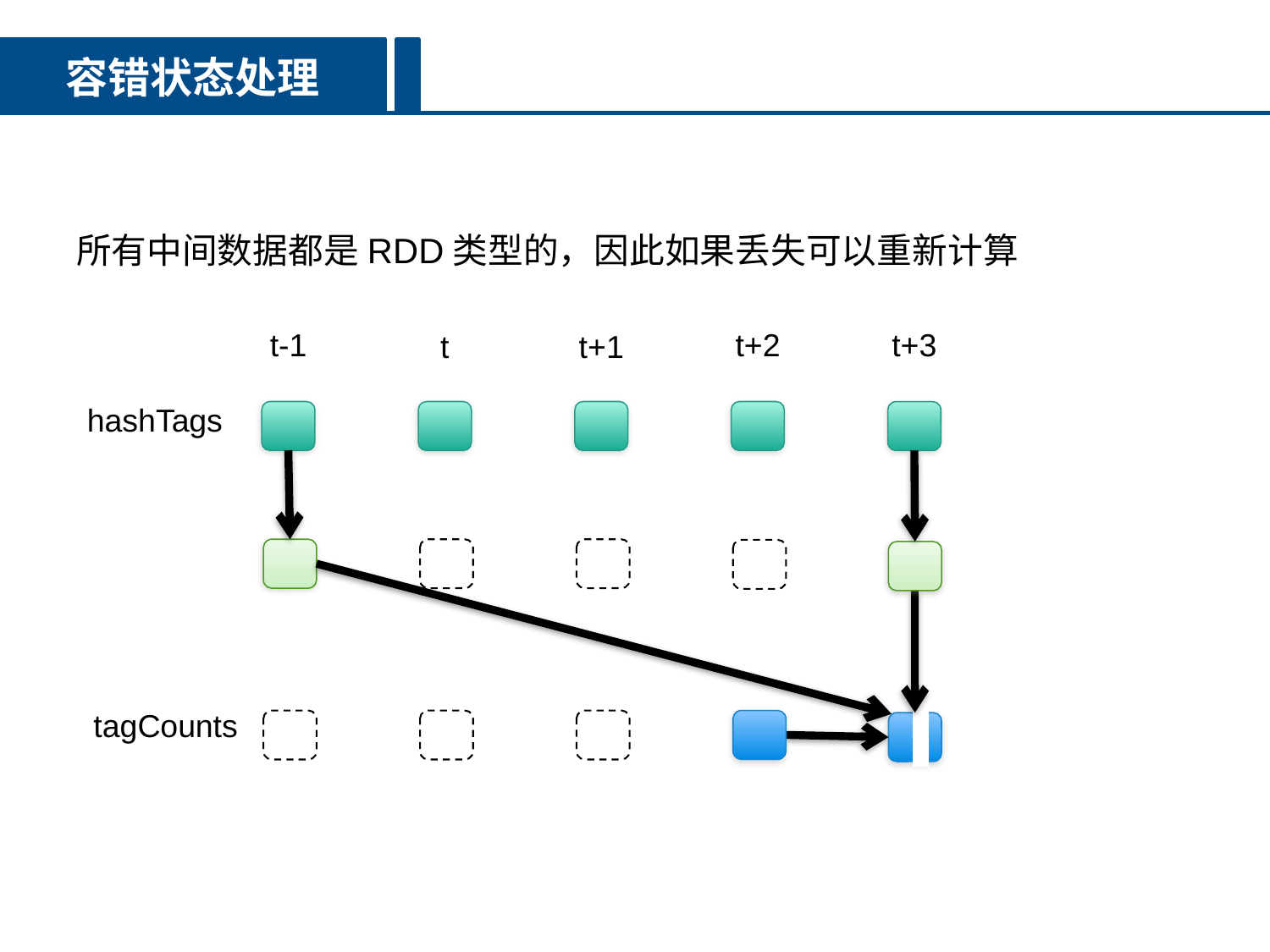

容错状态处理

所有中间数据都是RDD类型的，因此如果丢失可以重新计算

t-1
t+2
t+3
t
t+1
hashTags

tagCounts